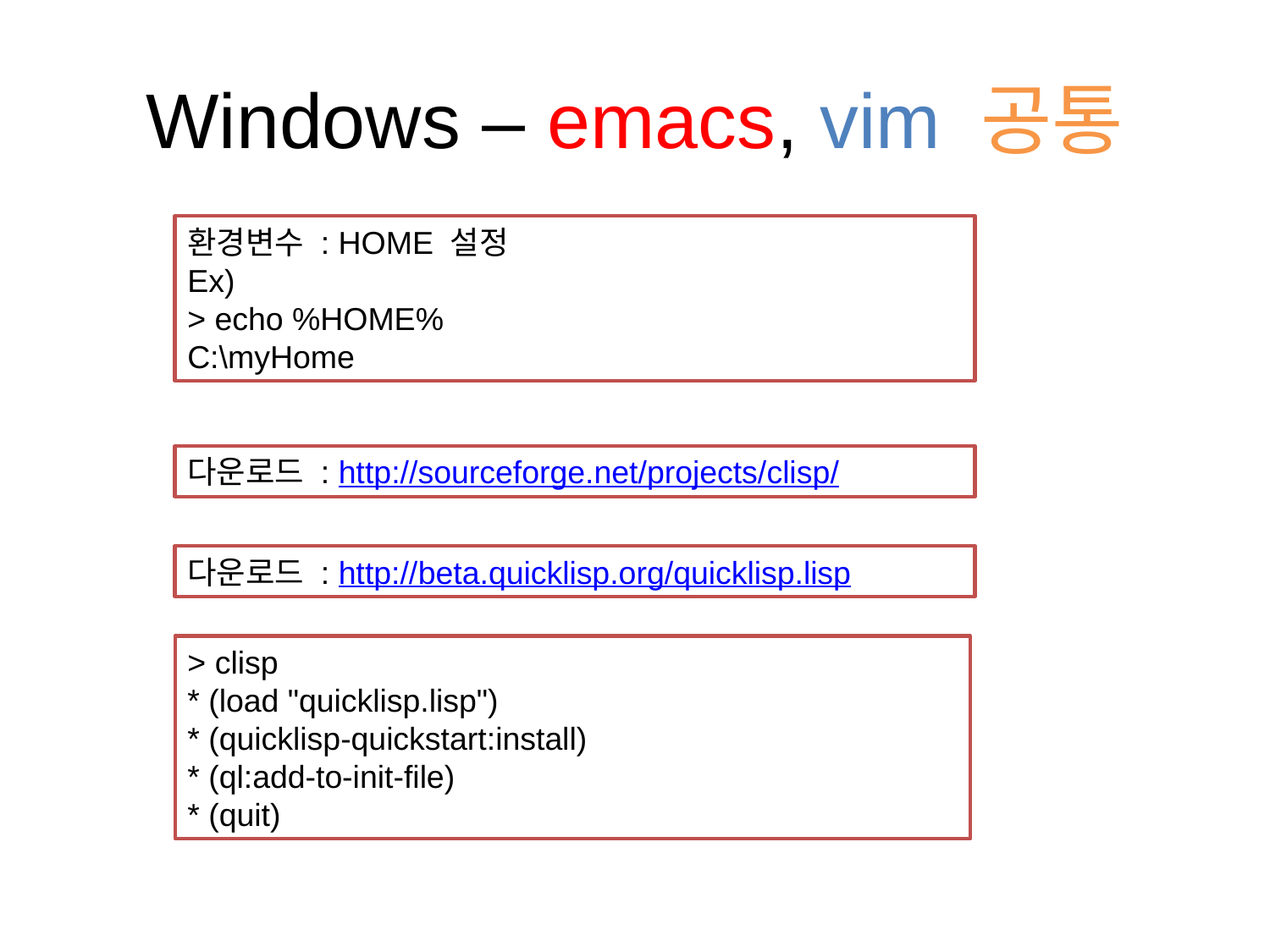

# Windows – emacs, vim 공통
환경변수 : HOME 설정
Ex)
> echo %HOME%
C:\myHome
다운로드 : http://sourceforge.net/projects/clisp/
다운로드 : http://beta.quicklisp.org/quicklisp.lisp
> clisp
* (load "quicklisp.lisp")
* (quicklisp-quickstart:install)
* (ql:add-to-init-file)
* (quit)